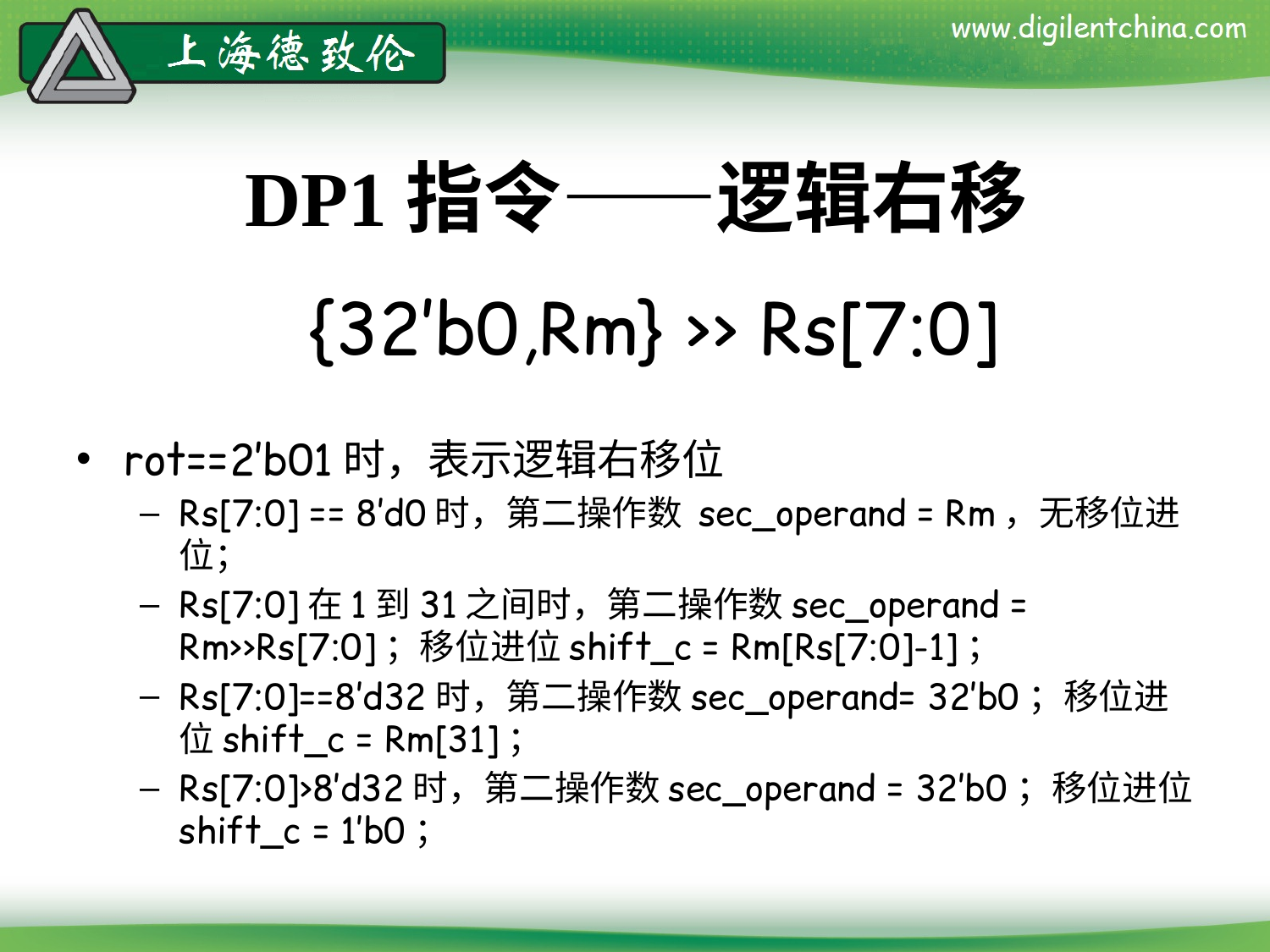

# DP1指令——逻辑右移
{32’b0,Rm} >> Rs[7:0]
rot==2’b01时，表示逻辑右移位
Rs[7:0] == 8’d0时，第二操作数 sec_operand = Rm，无移位进位；
Rs[7:0]在1到31之间时，第二操作数sec_operand = Rm>>Rs[7:0]；移位进位shift_c = Rm[Rs[7:0]-1]；
Rs[7:0]==8’d32时，第二操作数sec_operand= 32’b0；移位进位shift_c = Rm[31]；
Rs[7:0]>8’d32时，第二操作数sec_operand = 32’b0；移位进位shift_c = 1’b0；